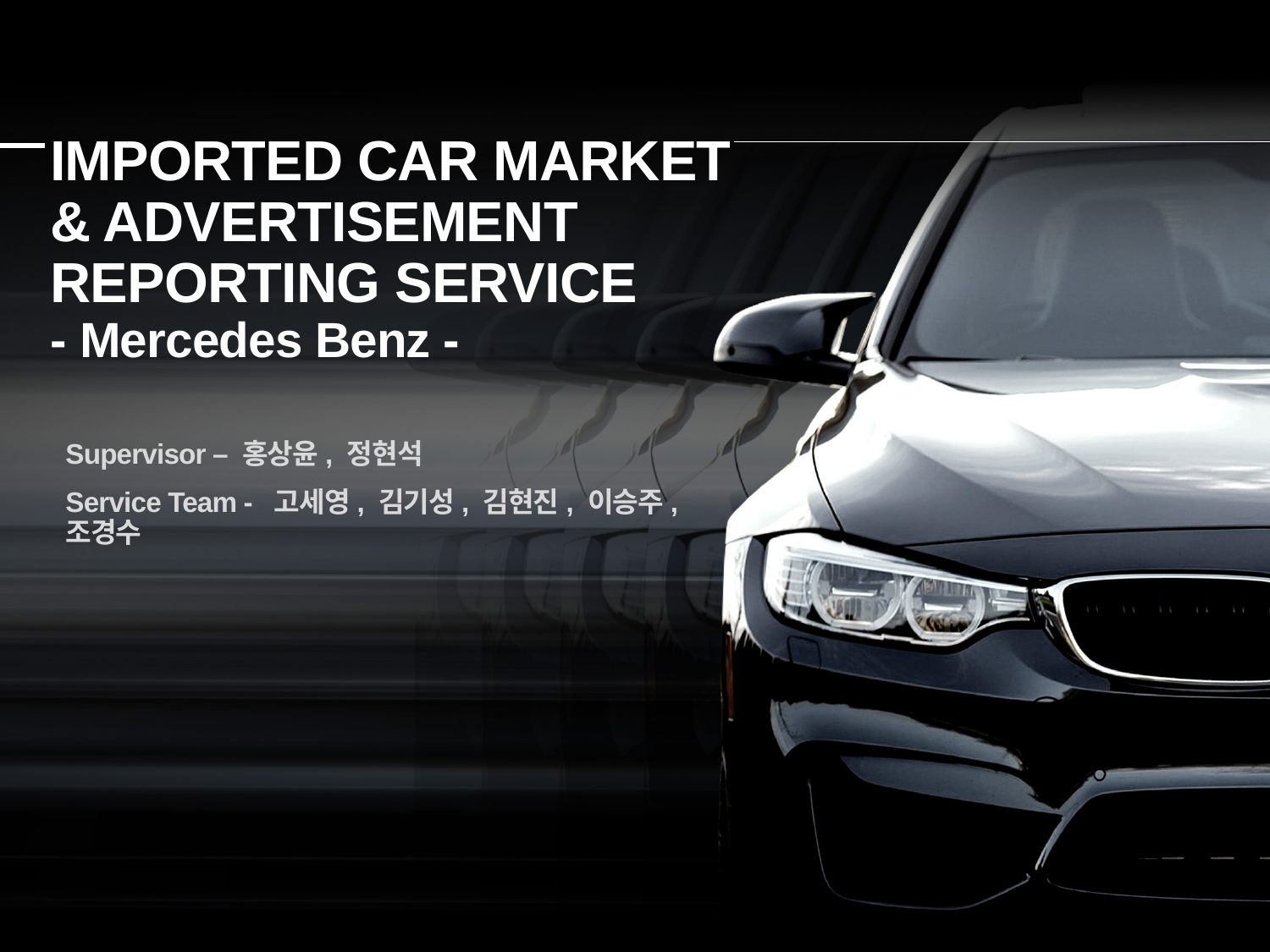

IMPORTED CAR MARKET
& ADVERTISEMENT
REPORTING SERVICE
- Mercedes Benz -
Supervisor – 홍상윤, 정현석
Service Team -  고세영, 김기성, 김현진, 이승주, 조경수